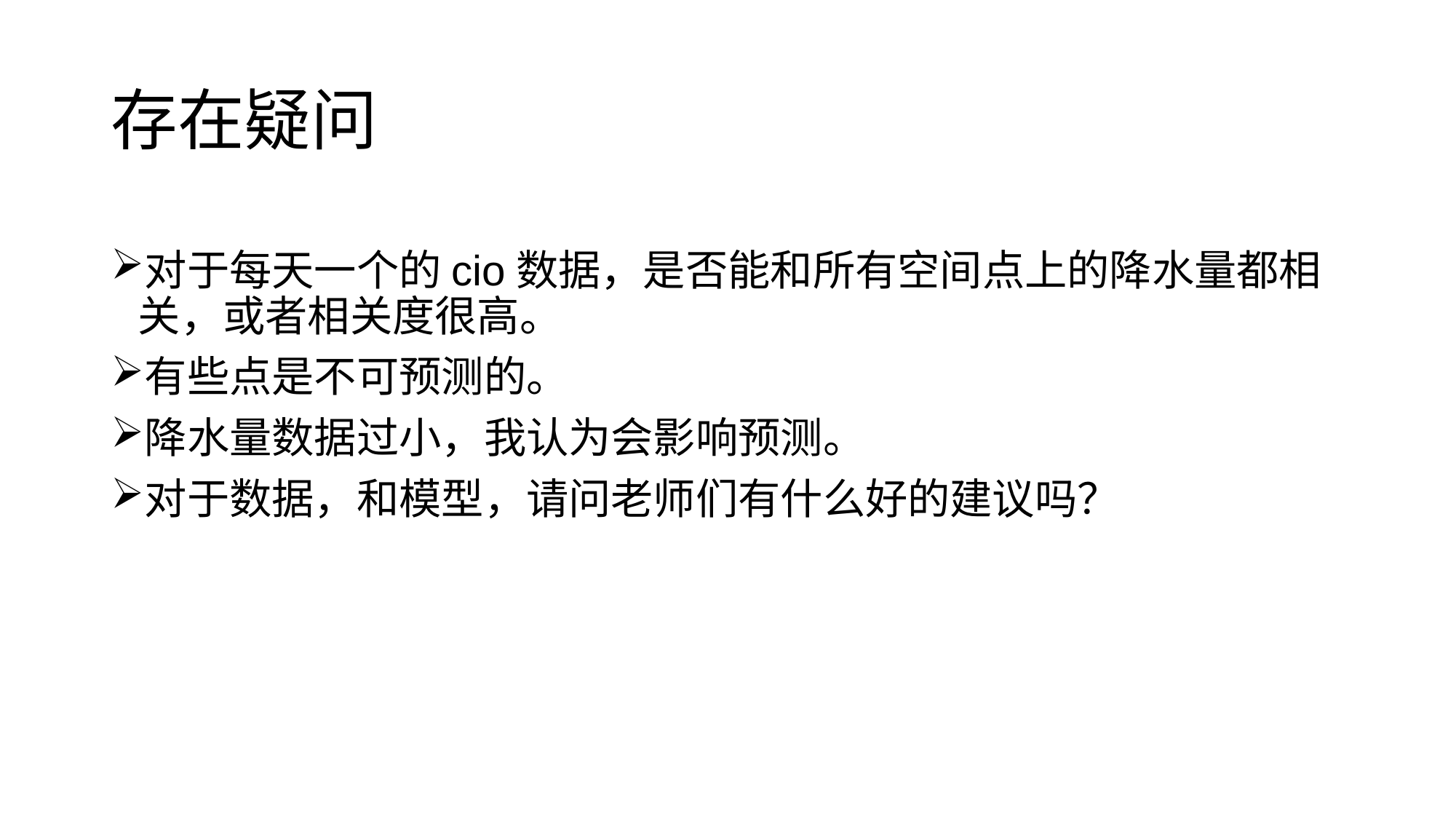

# 存在疑问
对于每天一个的cio数据，是否能和所有空间点上的降水量都相关，或者相关度很高。
有些点是不可预测的。
降水量数据过小，我认为会影响预测。
对于数据，和模型，请问老师们有什么好的建议吗？